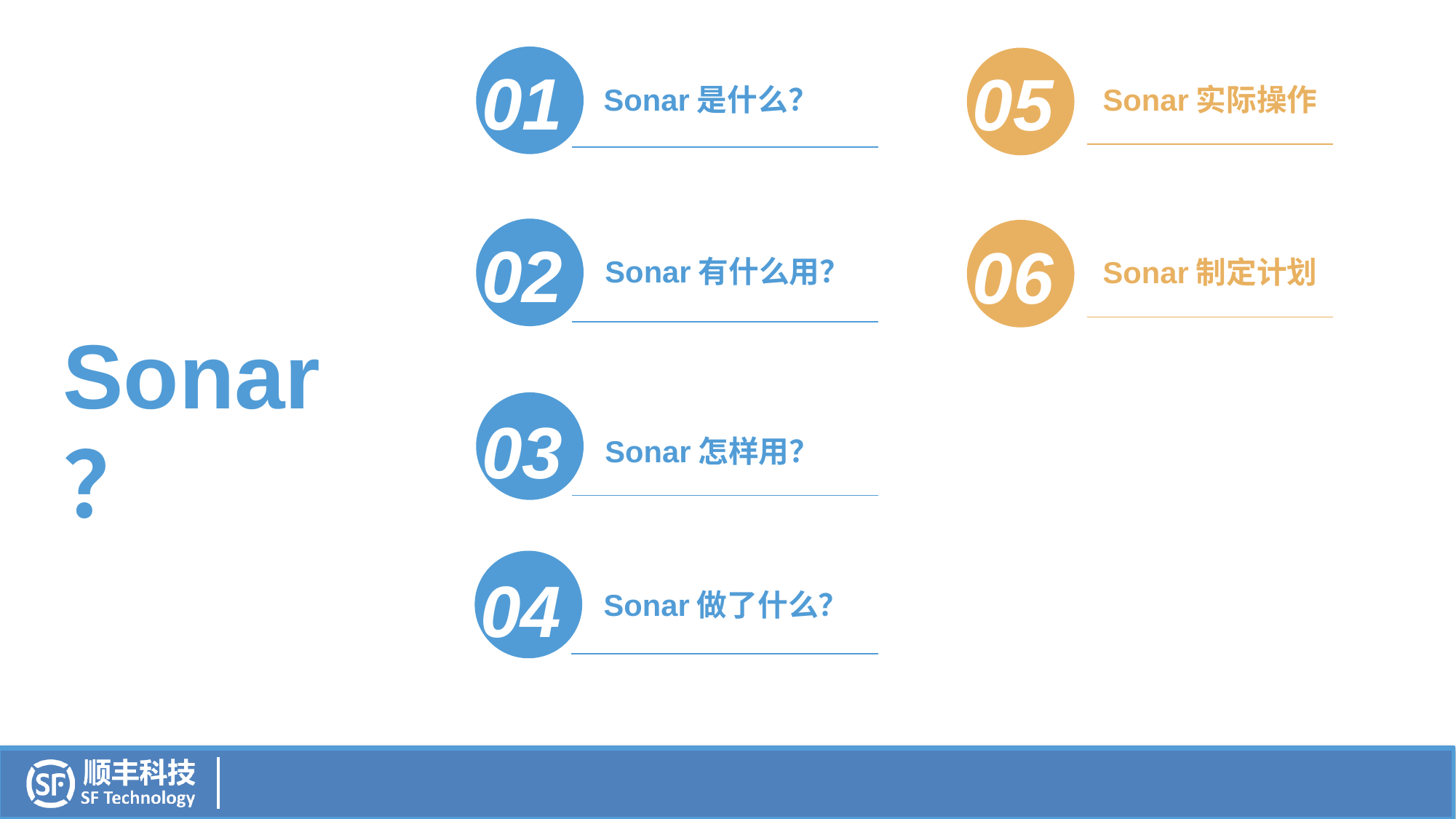

01
05
Sonar是什么？
Sonar实际操作

02
06
Sonar有什么用？
Sonar制定计划
Sonar？

03
Sonar怎样用？

04
Sonar做了什么？